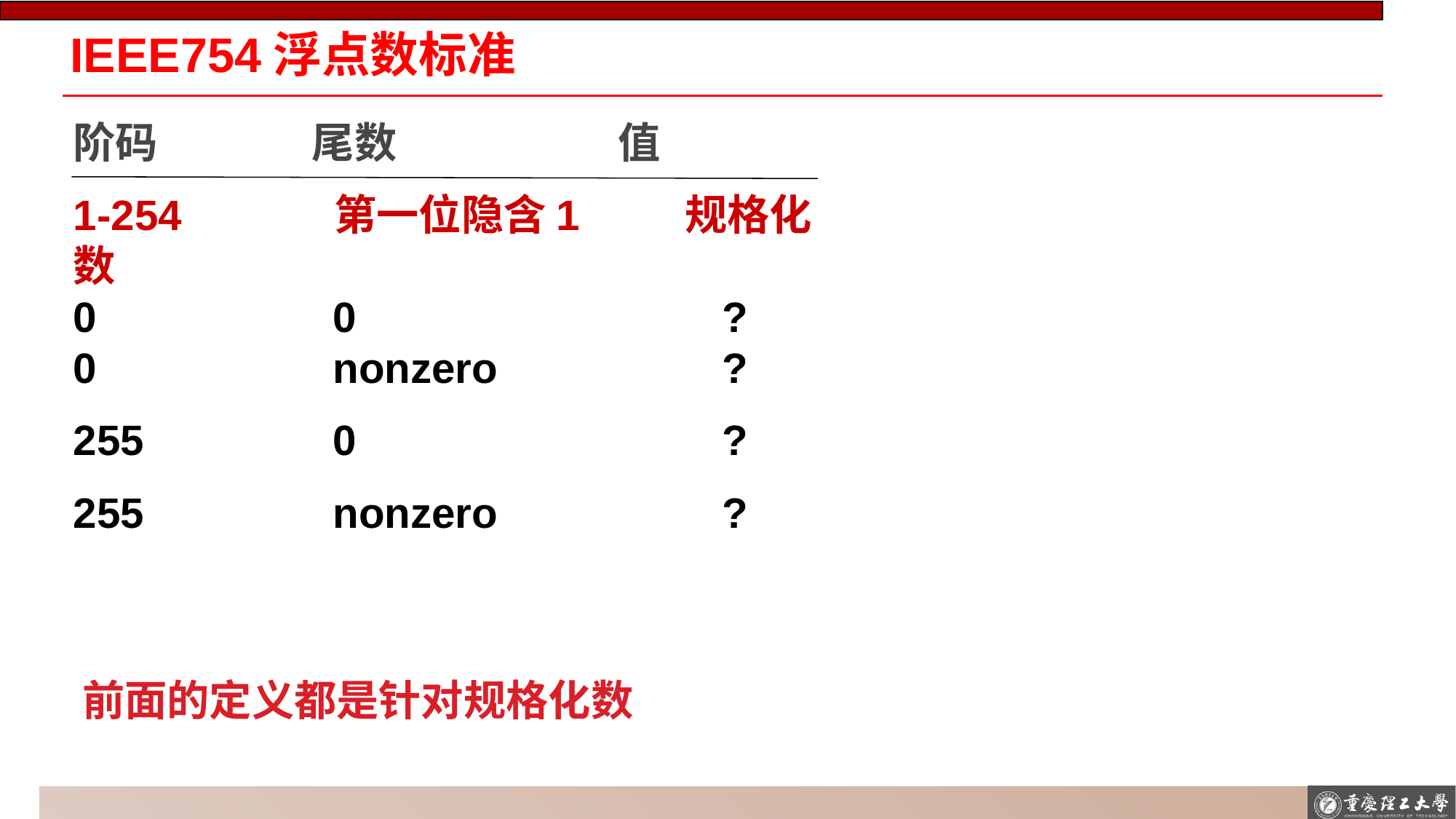

# IEEE754浮点数标准
阶码                尾数                       值
1-254            第一位隐含1        规格化数
0                    0                               ?
0                    nonzero                   ?
255                0                               ?
255                nonzero                   ?

前面的定义都是针对规格化数